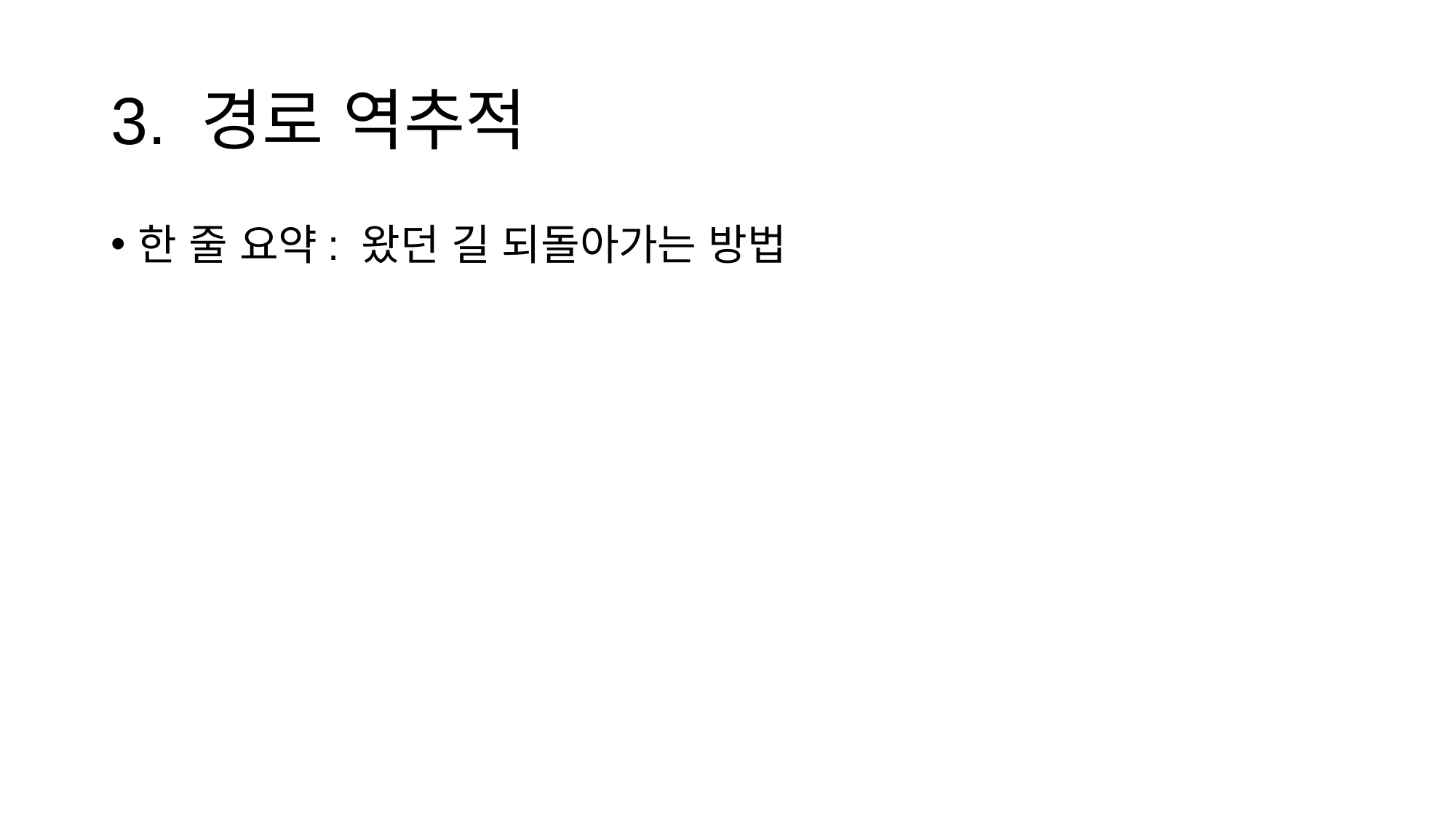

# 3. 경로 역추적
한 줄 요약: 왔던 길 되돌아가는 방법